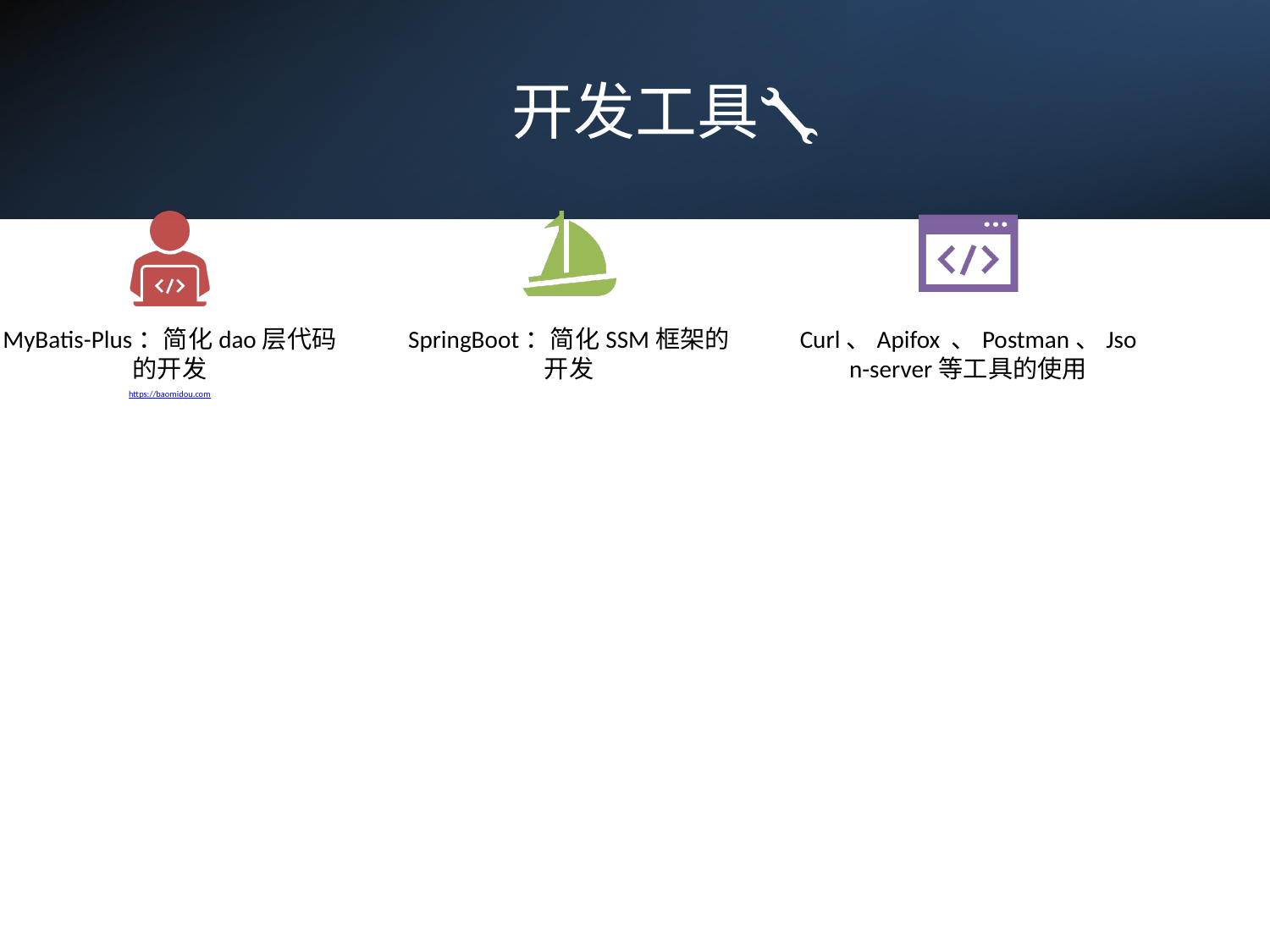

# 开发工具🔧
MyBatis-Plus：简化dao层代码的开发
https://baomidou.com
SpringBoot：简化SSM框架的开发

Curl、Apifox 、Postman、Json-server等工具的使用